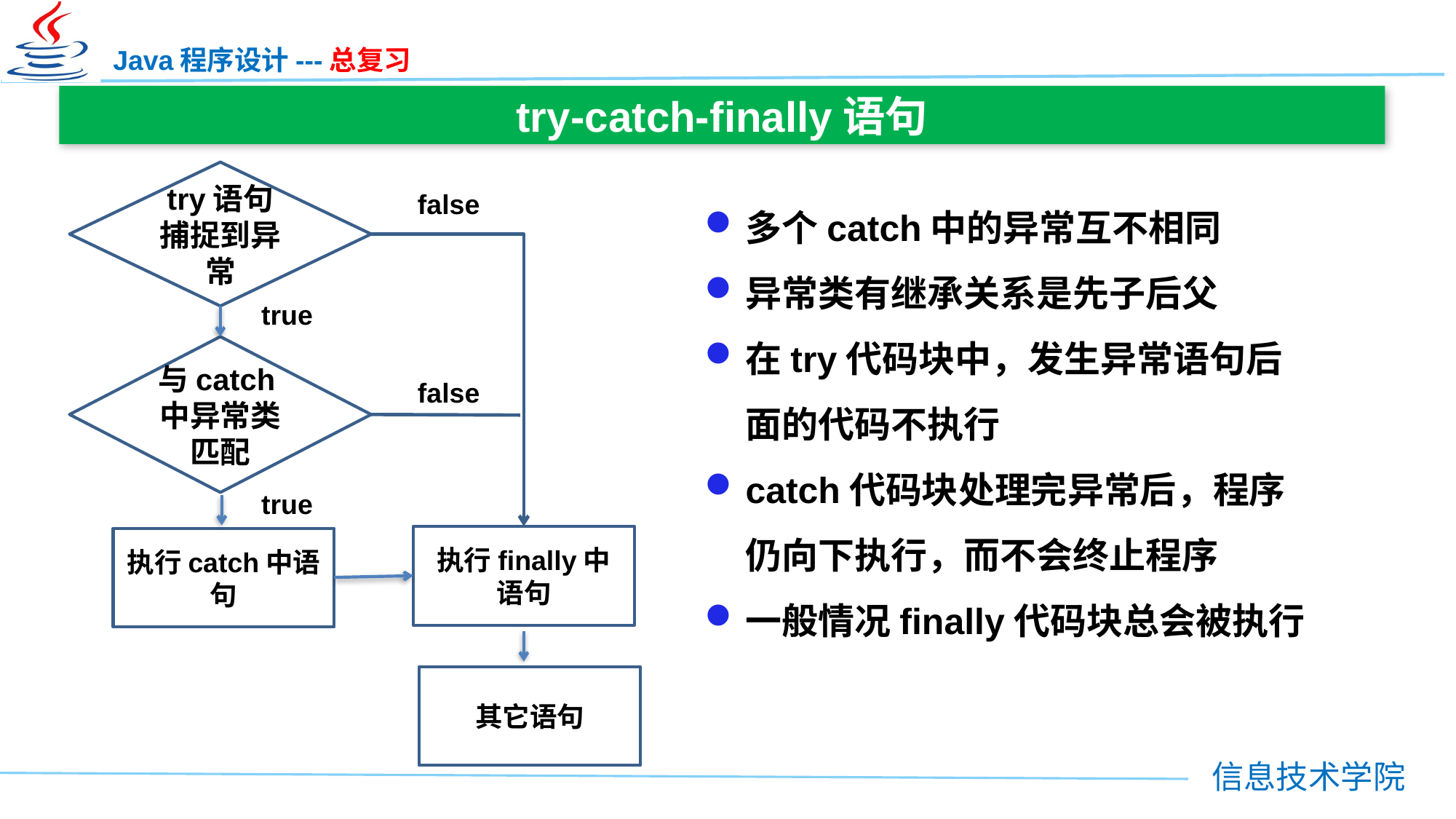

try-catch-finally语句
try语句
捕捉到异常
false
true
与catch中异常类匹配
false
true
执行finally中语句
执行catch中语句
其它语句
多个catch中的异常互不相同
异常类有继承关系是先子后父
在try代码块中，发生异常语句后面的代码不执行
catch代码块处理完异常后，程序仍向下执行，而不会终止程序
一般情况finally代码块总会被执行